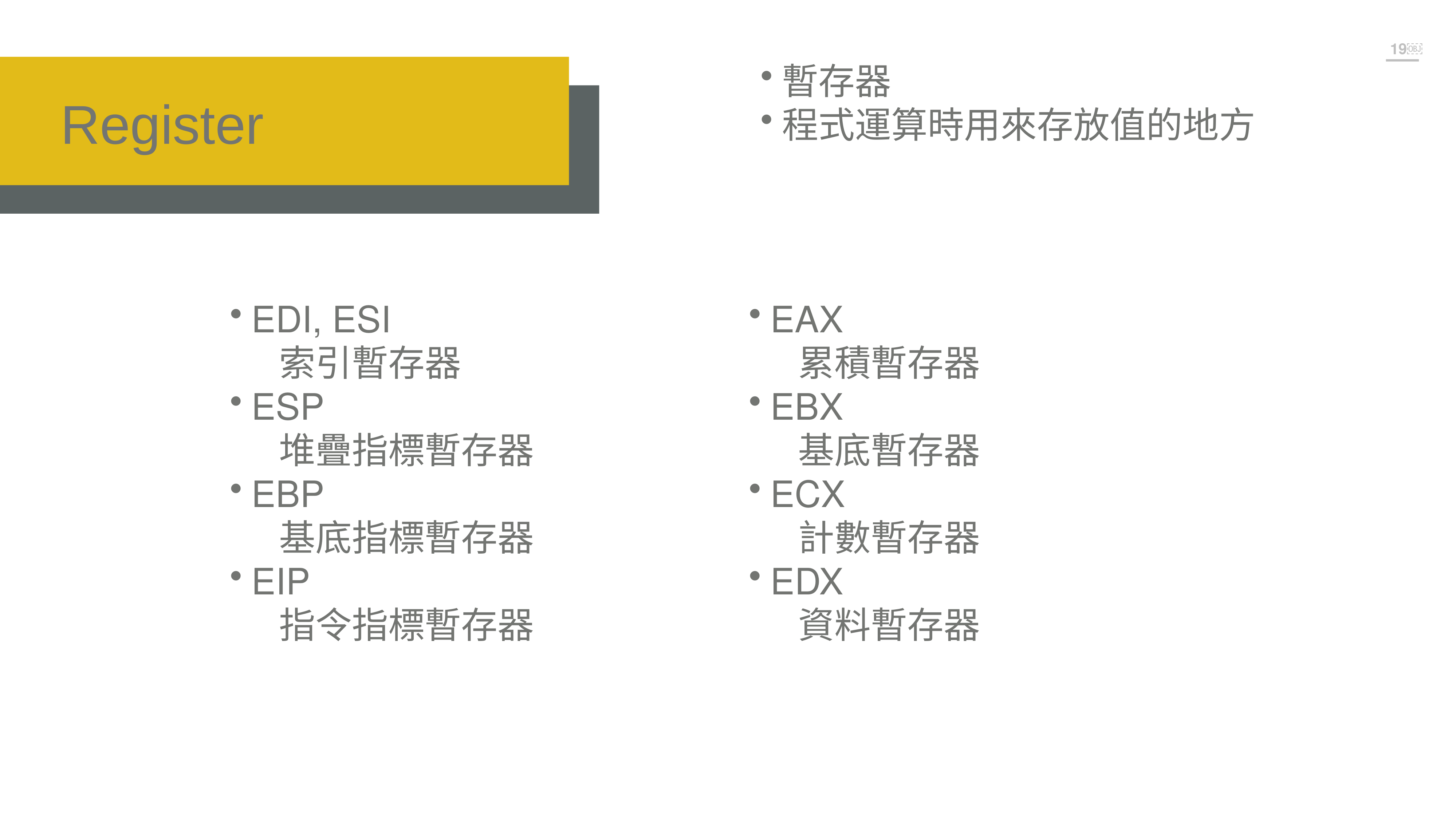

19￼
暫存器
程式運算時用來存放值的地方
Register
EDI, ESI
    索引暫存器
ESP
    堆疊指標暫存器
EBP
    基底指標暫存器
EIP
    指令指標暫存器
EAX
    累積暫存器
EBX
    基底暫存器
ECX
    計數暫存器
EDX
    資料暫存器